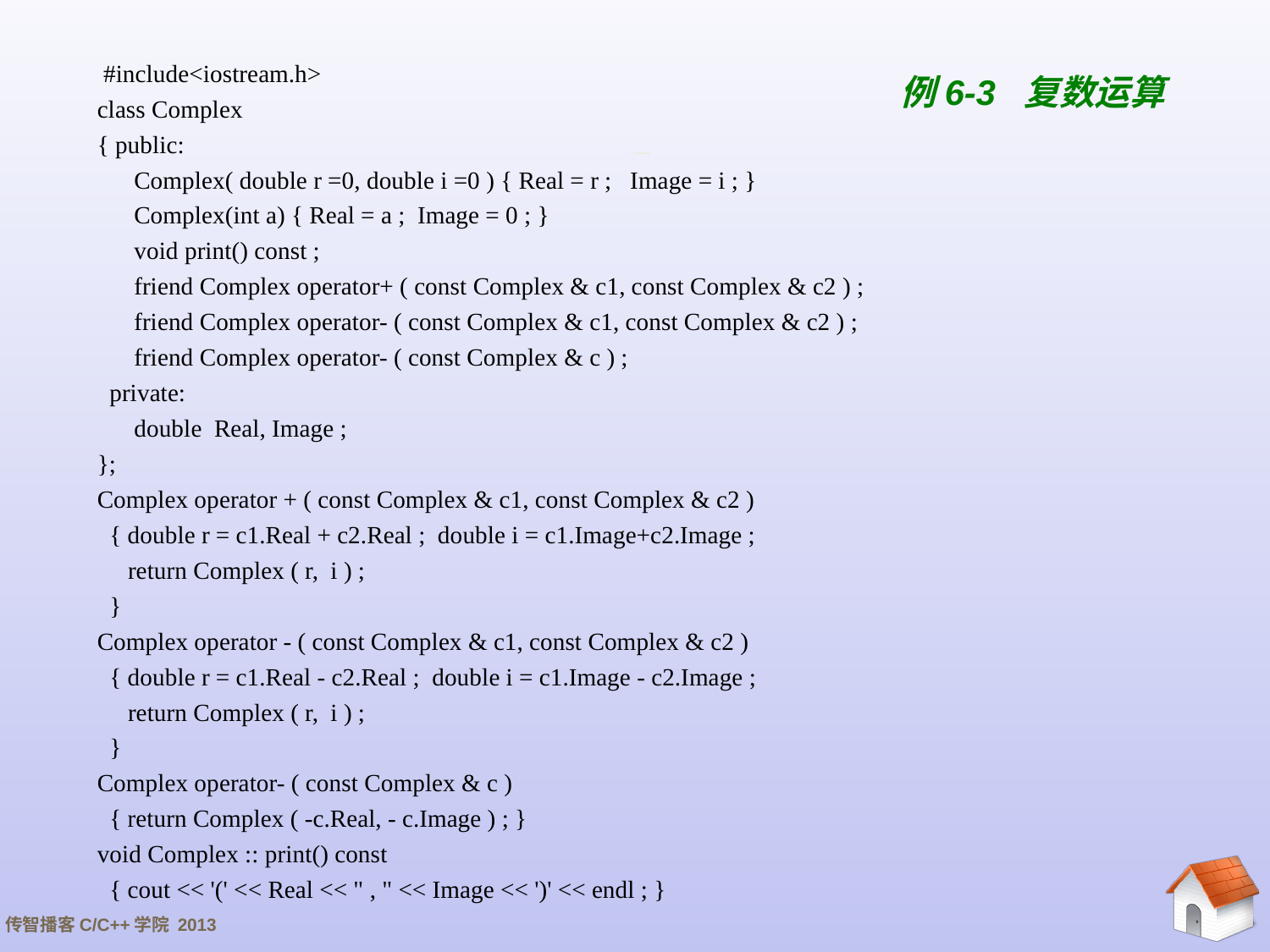

#include<iostream.h>
class Complex
{ public:
      Complex( double r =0, double i =0 ) { Real = r ;   Image = i ; }
      Complex(int a) { Real = a ;  Image = 0 ; }
      void print() const ;
      friend Complex operator+ ( const Complex & c1, const Complex & c2 ) ;
      friend Complex operator- ( const Complex & c1, const Complex & c2 ) ;
      friend Complex operator- ( const Complex & c ) ;
  private:
      double  Real, Image ;
};
Complex operator + ( const Complex & c1, const Complex & c2 )
  { double r = c1.Real + c2.Real ;  double i = c1.Image+c2.Image ;
     return Complex ( r,  i ) ;
  }
Complex operator - ( const Complex & c1, const Complex & c2 )
  { double r = c1.Real - c2.Real ;  double i = c1.Image - c2.Image ;
     return Complex ( r,  i ) ;
  }
Complex operator- ( const Complex & c )
  { return Complex ( -c.Real, - c.Image ) ; }
void Complex :: print() const
  { cout << '(' << Real << " , " << Image << ')' << endl ; }
例6-3  复数运算
# 6.2.2  用友员函数重载算符